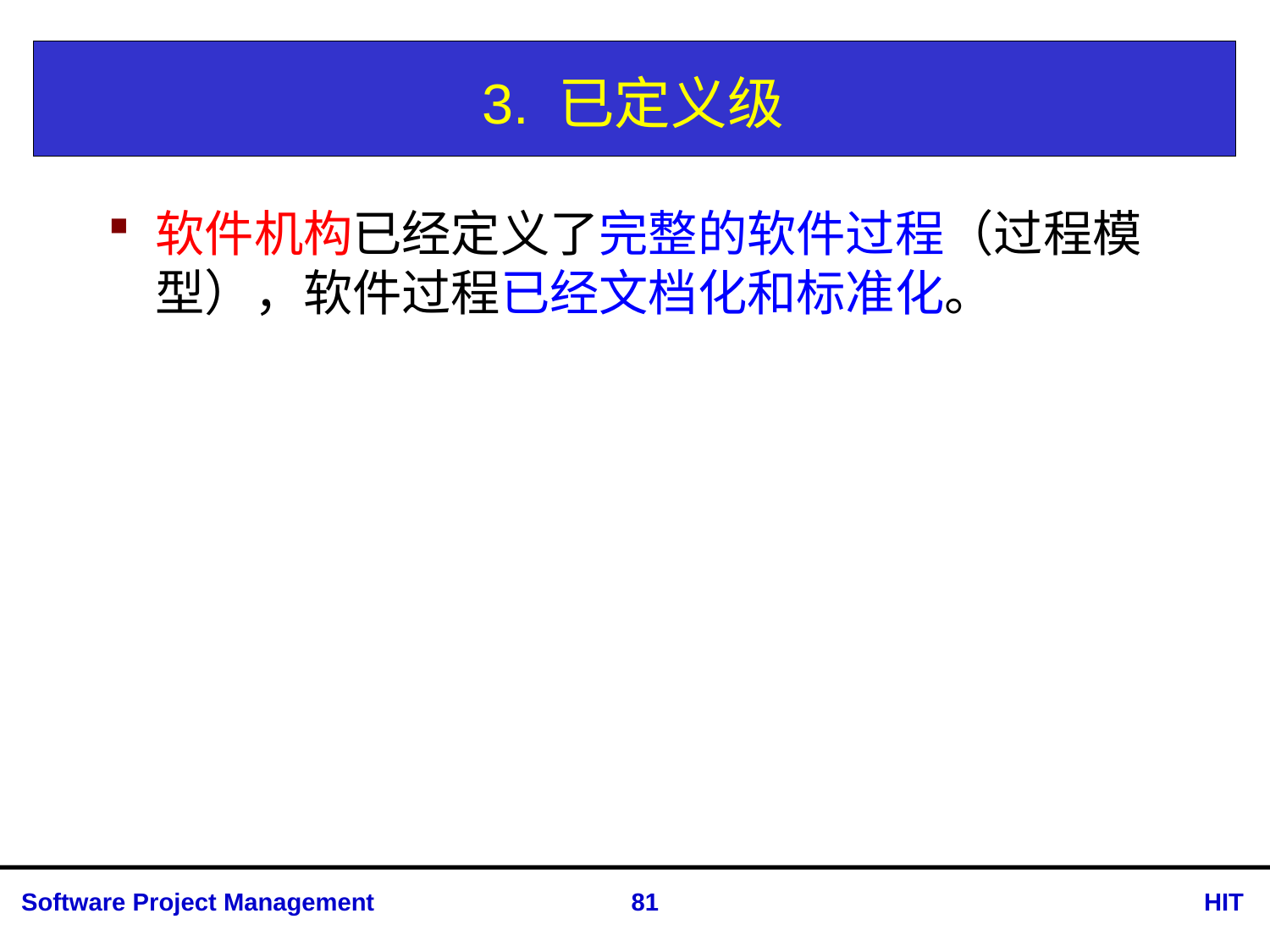

# 3. 已定义级
软件机构已经定义了完整的软件过程（过程模型），软件过程已经文档化和标准化。